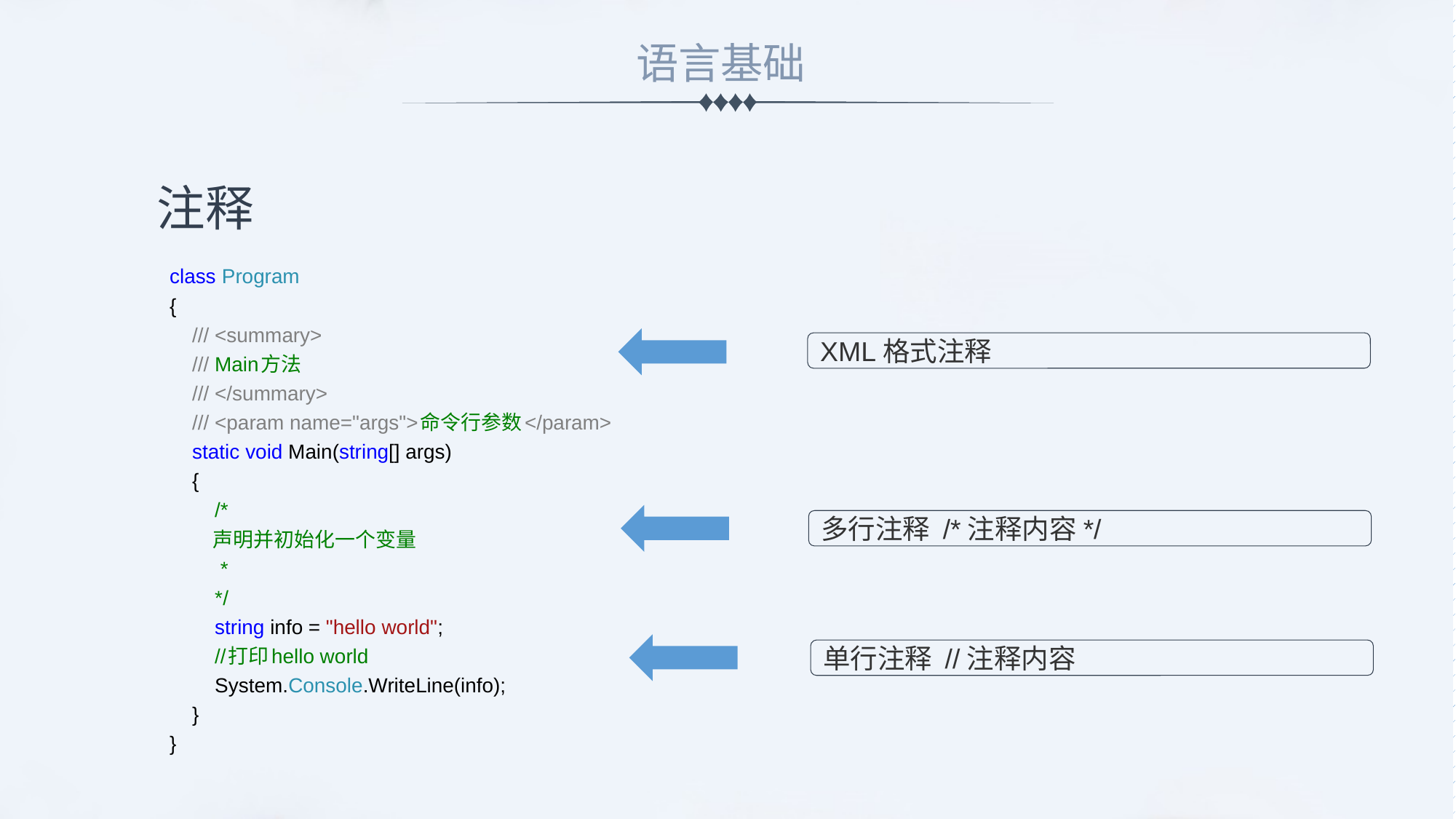

注释
class Program
{
    /// <summary>
    /// Main方法
    /// </summary>
    /// <param name="args">命令行参数</param>
    static void Main(string[] args)
    {
        /*
         声明并初始化一个变量
         *
        */
        string info = "hello world";
        //打印hello world
        System.Console.WriteLine(info);
    }
}

XML格式注释

多行注释 /*注释内容*/

单行注释 //注释内容